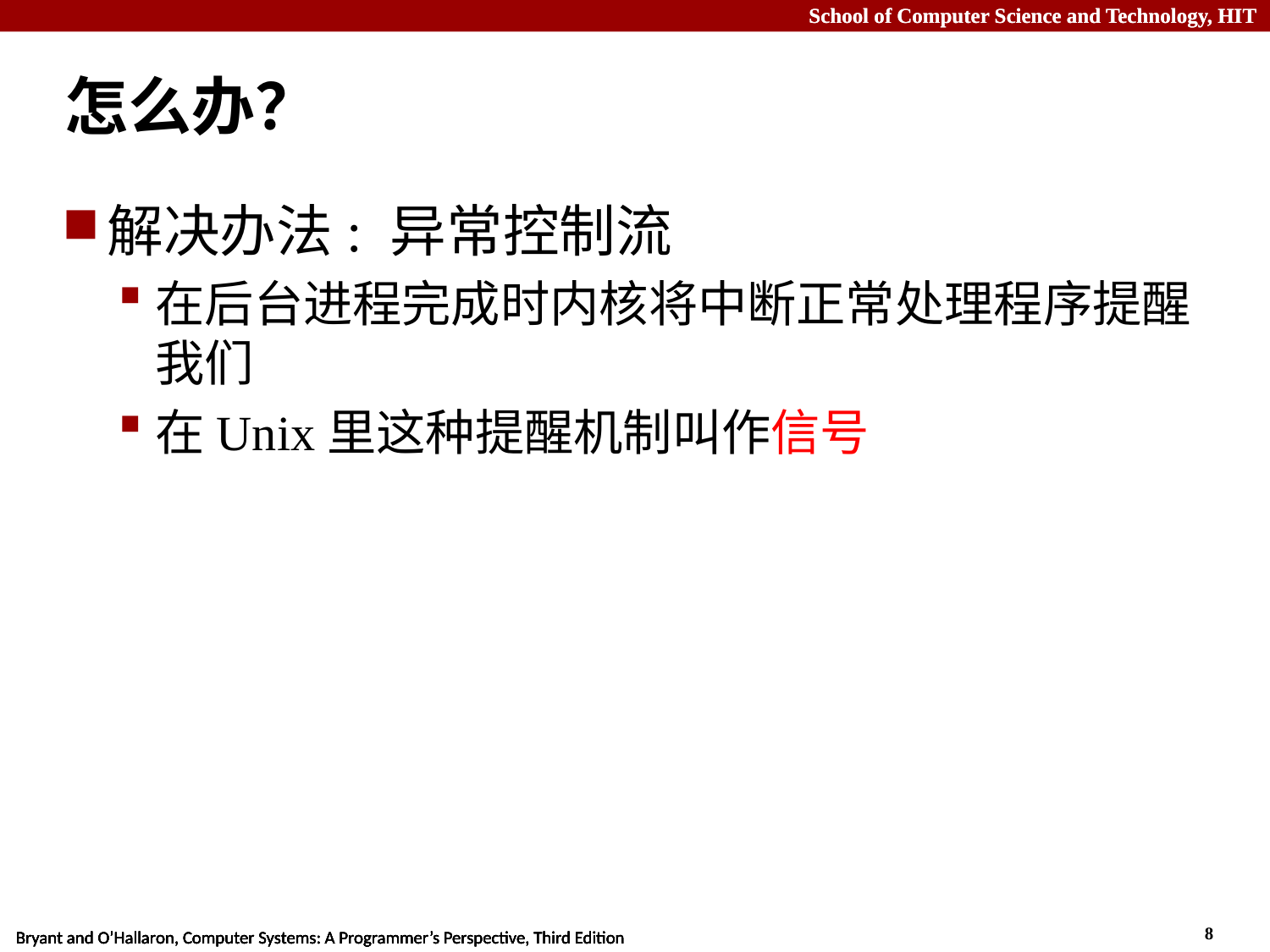

# 怎么办？
解决办法: 异常控制流
在后台进程完成时内核将中断正常处理程序提醒我们
在Unix里这种提醒机制叫作信号